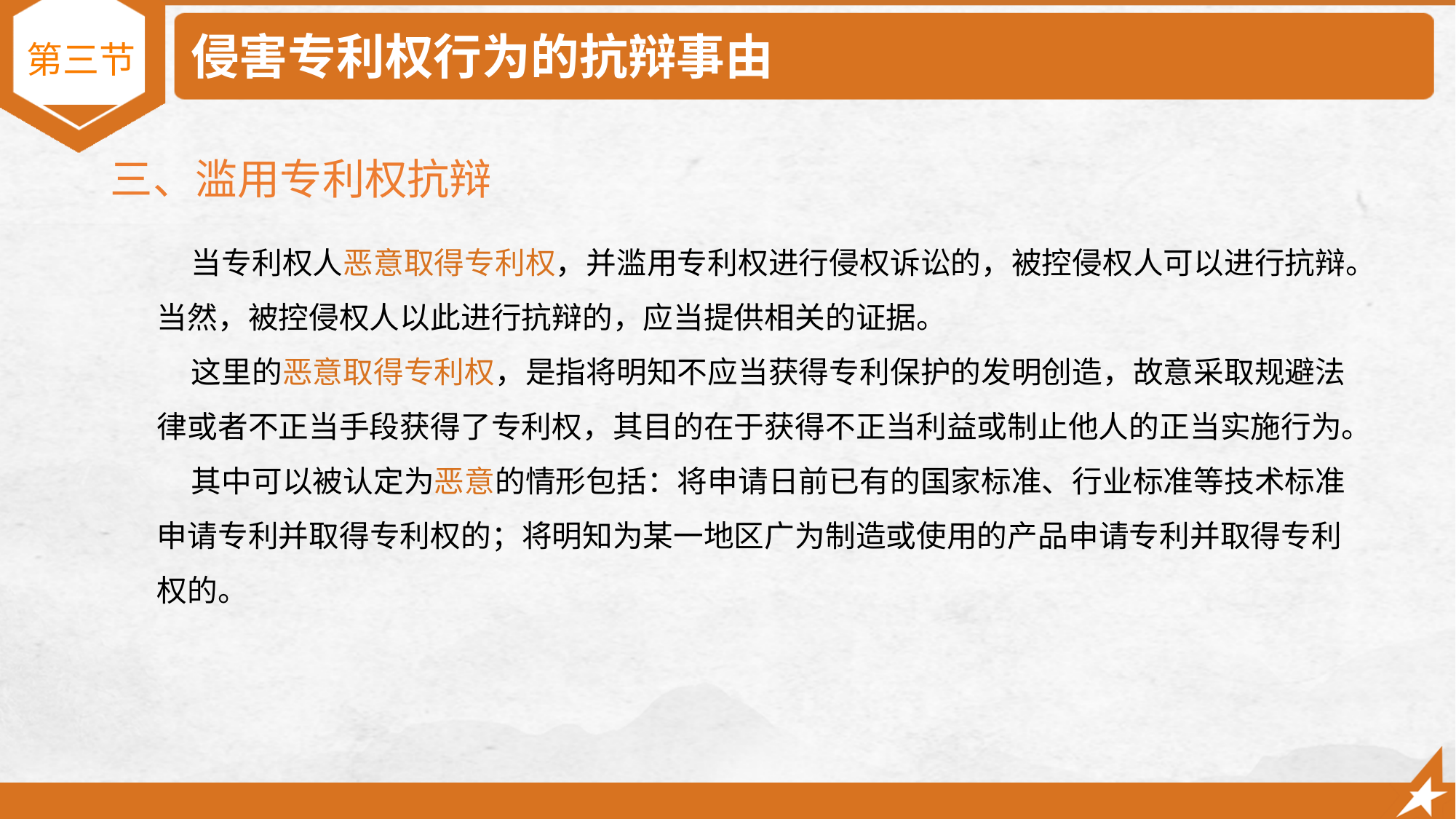

# 侵害专利权行为的抗辩事由
第三节
三、滥用专利权抗辩
    当专利权人恶意取得专利权，并滥用专利权进行侵权诉讼的，被控侵权人可以进行抗辩。当然，被控侵权人以此进行抗辩的，应当提供相关的证据。
    这里的恶意取得专利权，是指将明知不应当获得专利保护的发明创造，故意采取规避法律或者不正当手段获得了专利权，其目的在于获得不正当利益或制止他人的正当实施行为。
    其中可以被认定为恶意的情形包括：将申请日前已有的国家标准、行业标准等技术标准申请专利并取得专利权的；将明知为某一地区广为制造或使用的产品申请专利并取得专利权的。